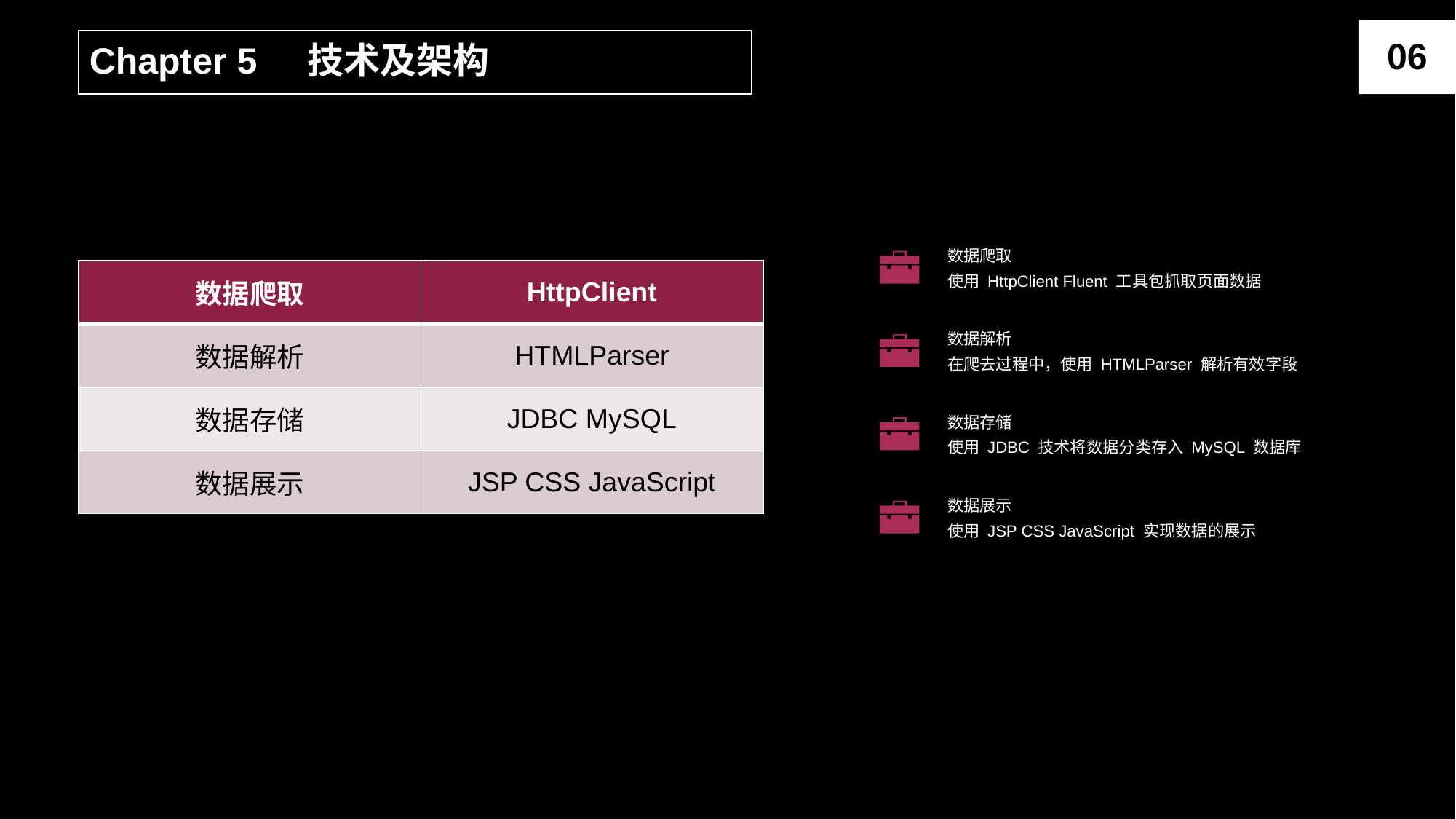

06
Chapter 5	技术及架构
数据爬取
使用 HttpClient Fluent 工具包抓取页面数据

| 数据爬取 | HttpClient |
| --- | --- |
| 数据解析 | HTMLParser |
| 数据存储 | JDBC MySQL |
| 数据展示 | JSP CSS JavaScript |
数据解析
在爬去过程中，使用 HTMLParser 解析有效字段

数据存储
使用 JDBC 技术将数据分类存入 MySQL 数据库

数据展示
使用 JSP CSS JavaScript 实现数据的展示